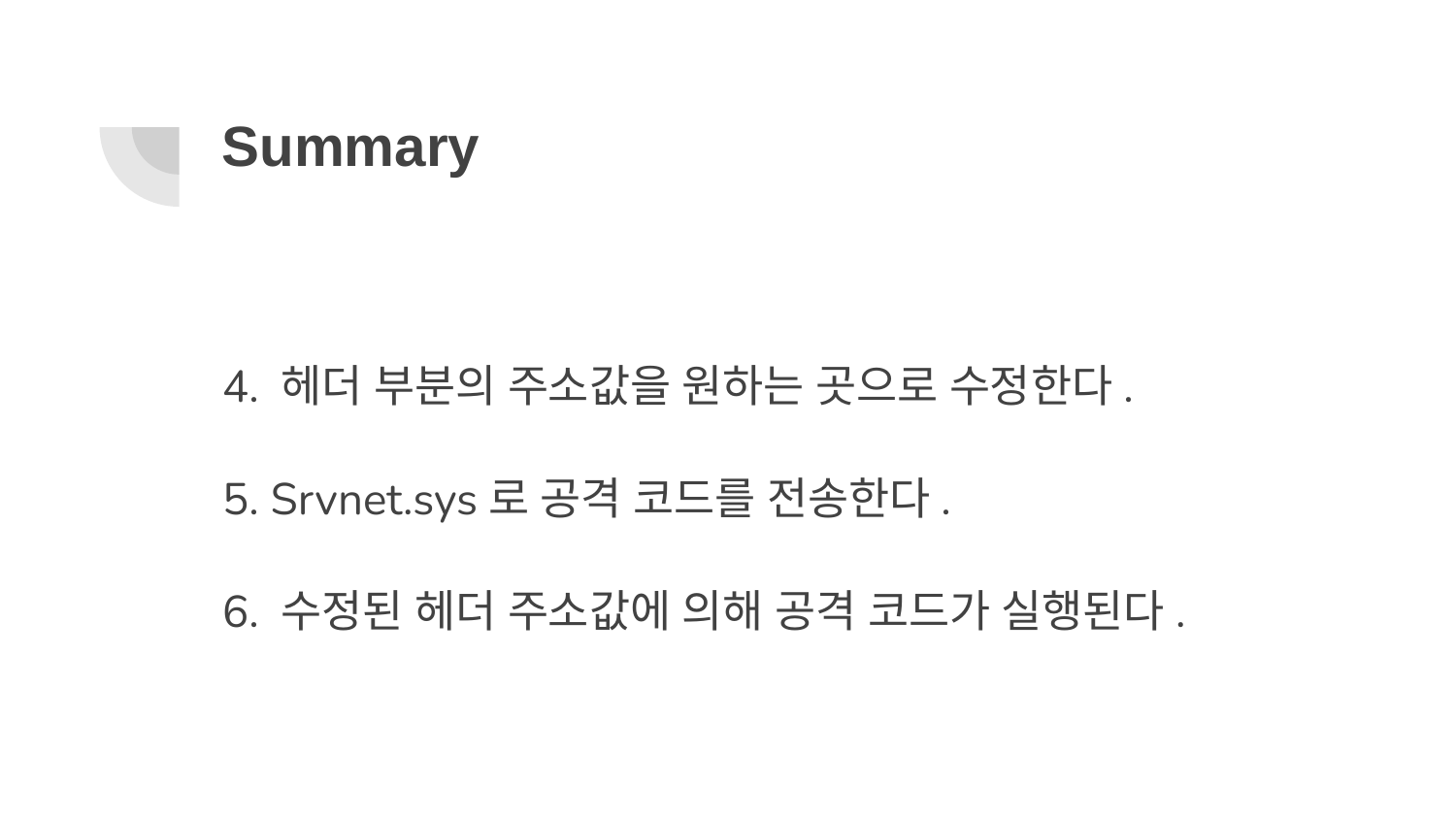

# Summary

4. 헤더 부분의 주소값을 원하는 곳으로 수정한다.
5. Srvnet.sys로 공격 코드를 전송한다.
6. 수정된 헤더 주소값에 의해 공격 코드가 실행된다.